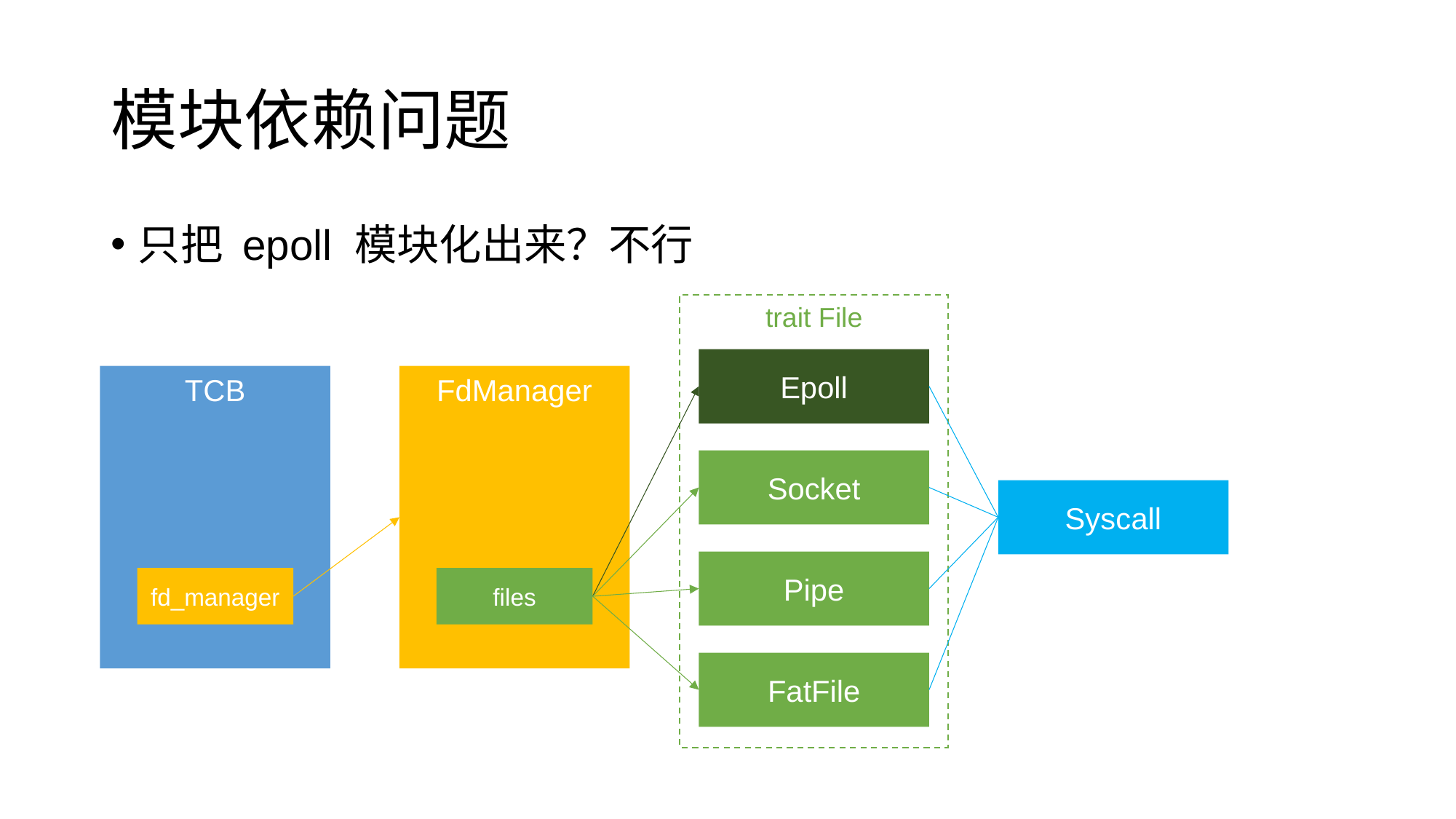

# 模块依赖问题
只把 epoll 模块化出来？不行
trait File
Epoll
TCB
FdManager
Socket
Syscall
Pipe
fd_manager
files
FatFile